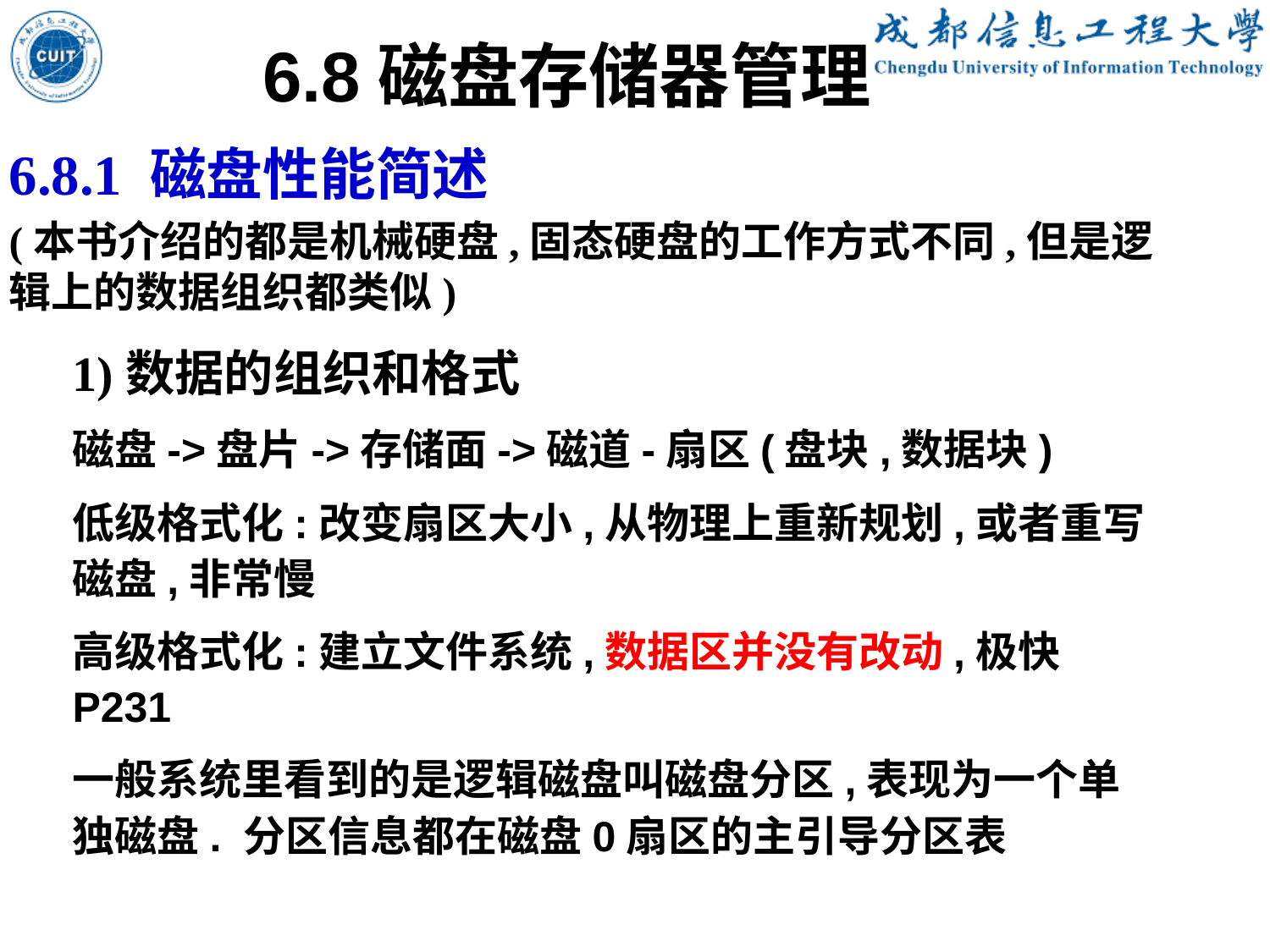

6.8磁盘存储器管理
6.8.1 磁盘性能简述
(本书介绍的都是机械硬盘,固态硬盘的工作方式不同,但是逻辑上的数据组织都类似)
1)数据的组织和格式
磁盘->盘片->存储面->磁道-扇区(盘块,数据块)
低级格式化:改变扇区大小,从物理上重新规划,或者重写磁盘,非常慢
高级格式化:建立文件系统,数据区并没有改动,极快P231
一般系统里看到的是逻辑磁盘叫磁盘分区,表现为一个单独磁盘. 分区信息都在磁盘0扇区的主引导分区表